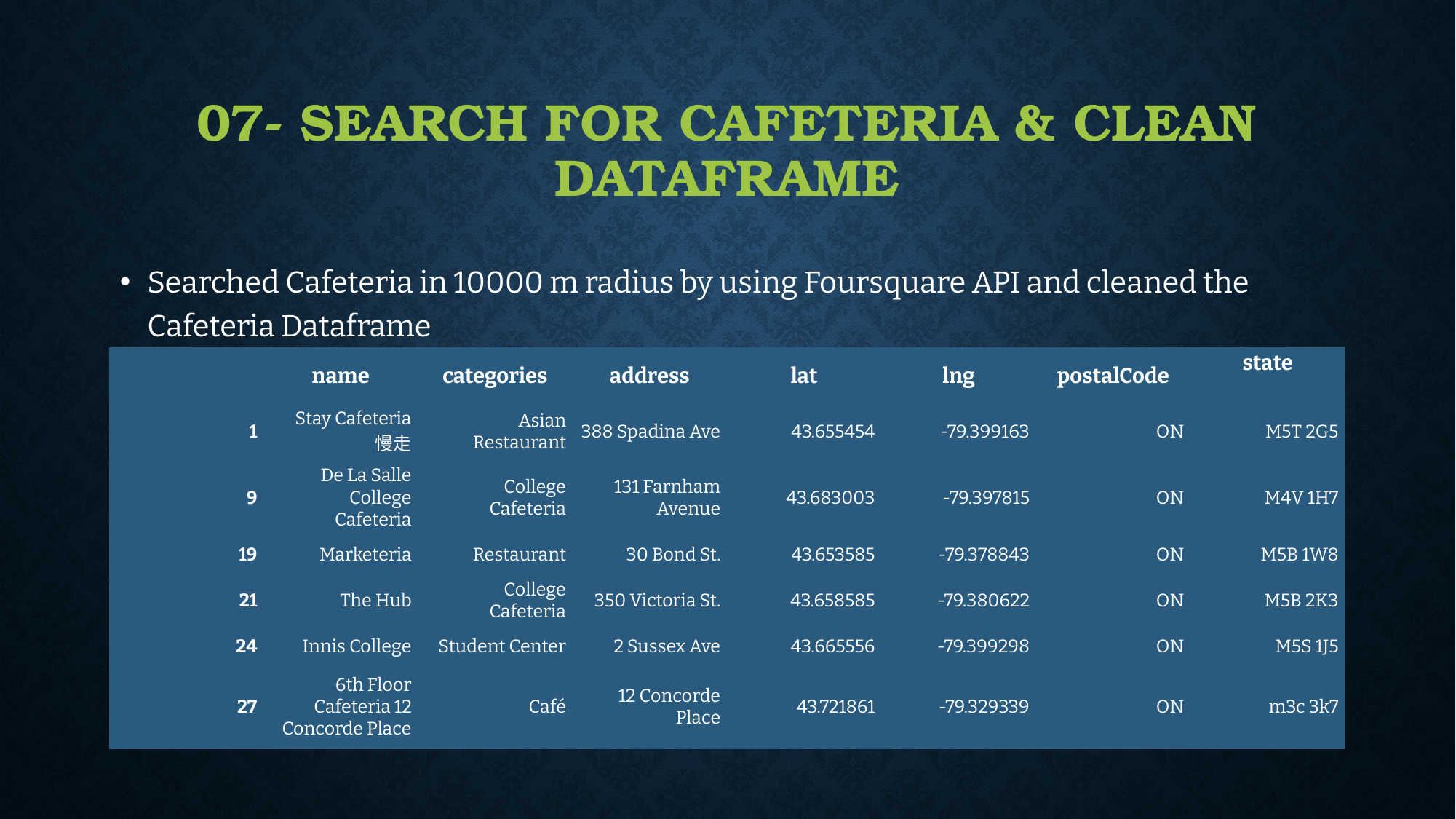

# 07- Search for Cafeteria & clean dataframe
Searched Cafeteria in 10000 m radius by using Foursquare API and cleaned the Cafeteria Dataframe

|  | name | categories | address | lat | lng | postalCode | state |
| --- | --- | --- | --- | --- | --- | --- | --- |
| 1 | Stay Cafeteria 慢走 | Asian Restaurant | 388 Spadina Ave | 43.655454 | -79.399163 | ON | M5T 2G5 |
| 9 | De La Salle College Cafeteria | College Cafeteria | 131 Farnham Avenue | 43.683003 | -79.397815 | ON | M4V 1H7 |
| 19 | Marketeria | Restaurant | 30 Bond St. | 43.653585 | -79.378843 | ON | M5B 1W8 |
| 21 | The Hub | College Cafeteria | 350 Victoria St. | 43.658585 | -79.380622 | ON | M5B 2K3 |
| 24 | Innis College | Student Center | 2 Sussex Ave | 43.665556 | -79.399298 | ON | M5S 1J5 |
| 27 | 6th Floor Cafeteria 12 Concorde Place | Café | 12 Concorde Place | 43.721861 | -79.329339 | ON | m3c 3k7 |